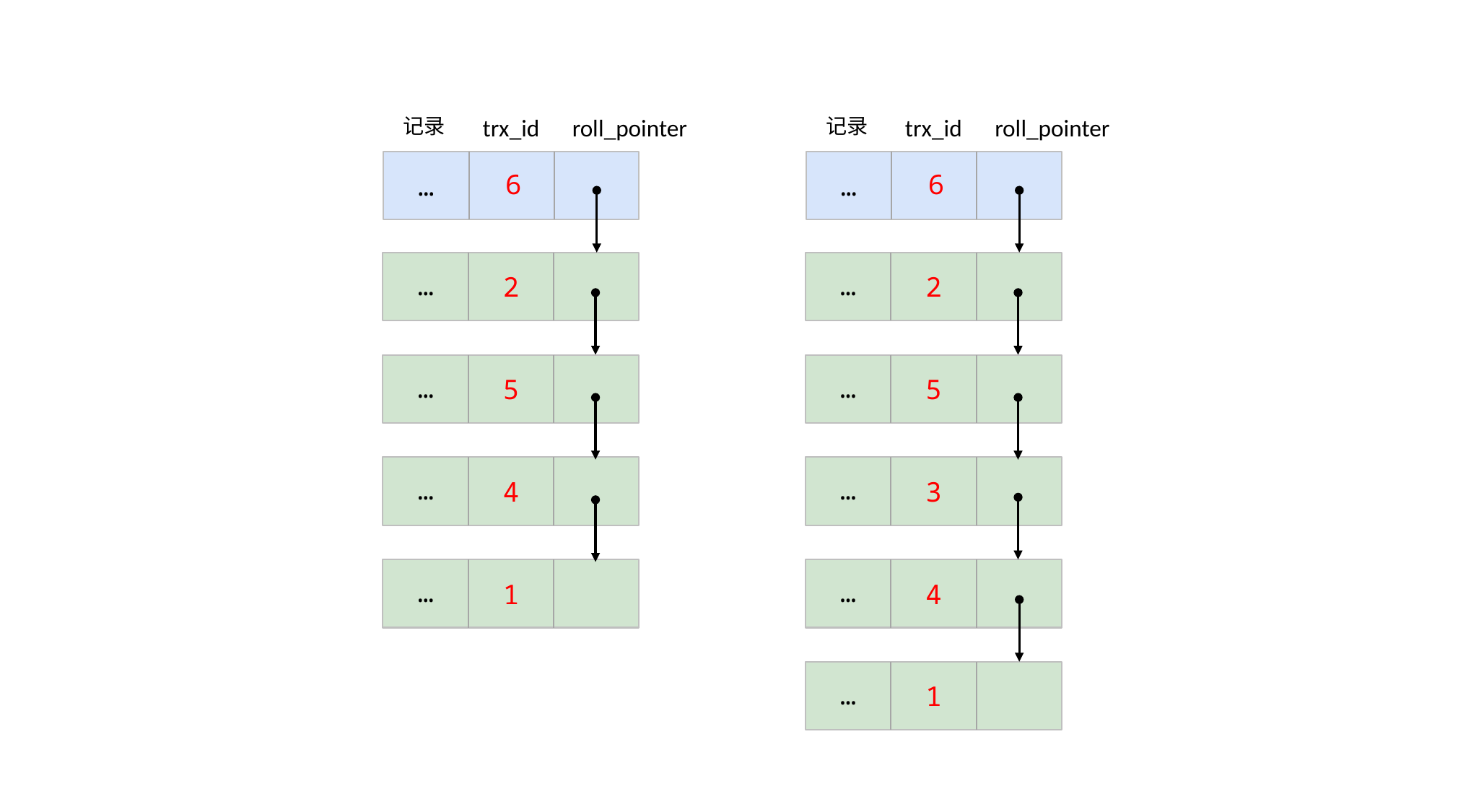

记录
roll_pointer
trx_id

6
…
记录
roll_pointer
trx_id

6
…

…
2

…
2

…
5

…
5

…
4

…
3

…
1

…
4

…
1